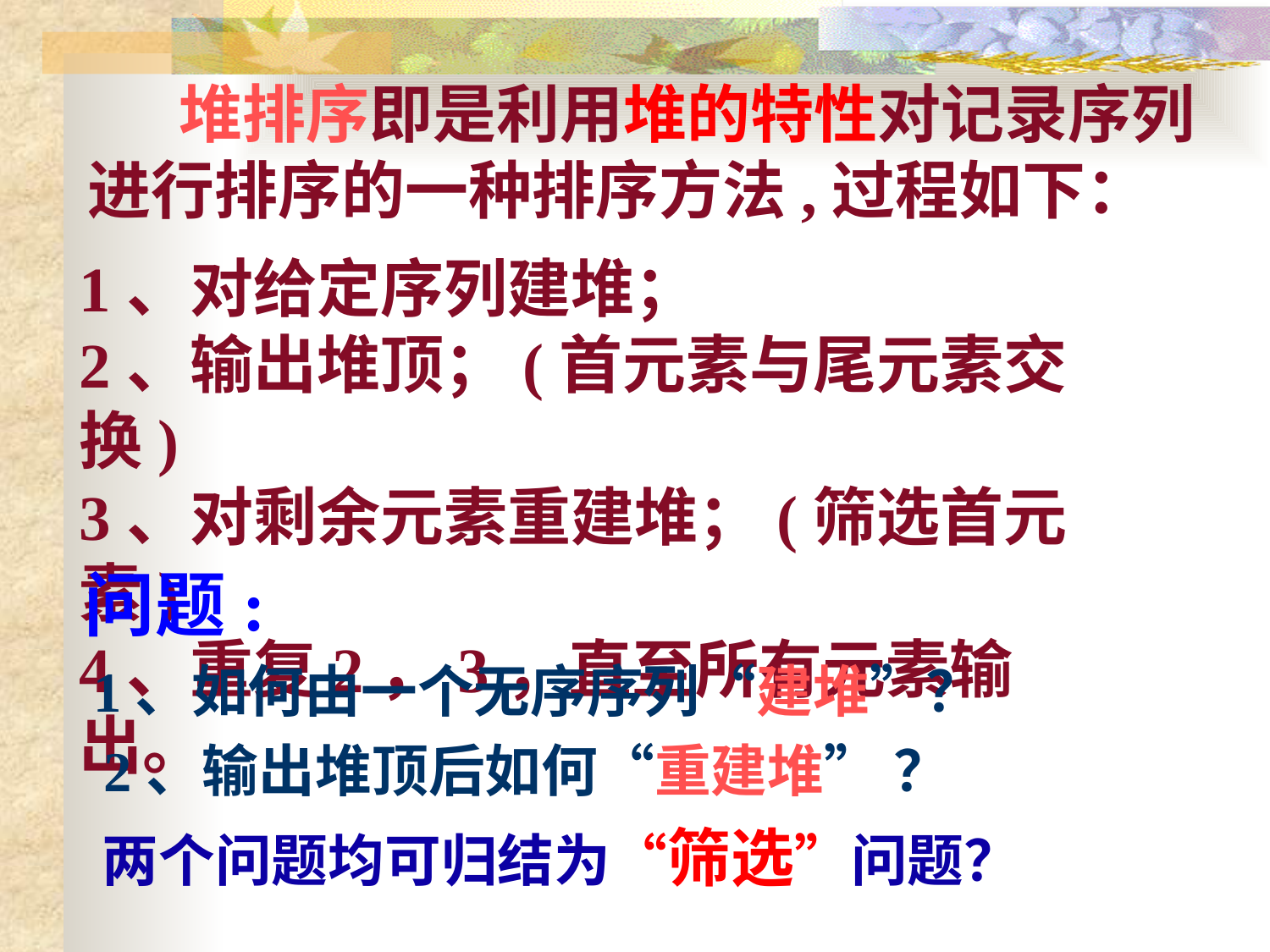

堆排序即是利用堆的特性对记录序列进行排序的一种排序方法,过程如下：
1、对给定序列建堆；
2、输出堆顶；(首元素与尾元素交换)
3、对剩余元素重建堆；(筛选首元素)
4、重复2，3，直至所有元素输出。
问题:
1、如何由一个无序序列“建堆”？
2、输出堆顶后如何“重建堆” ？
两个问题均可归结为“筛选”问题？